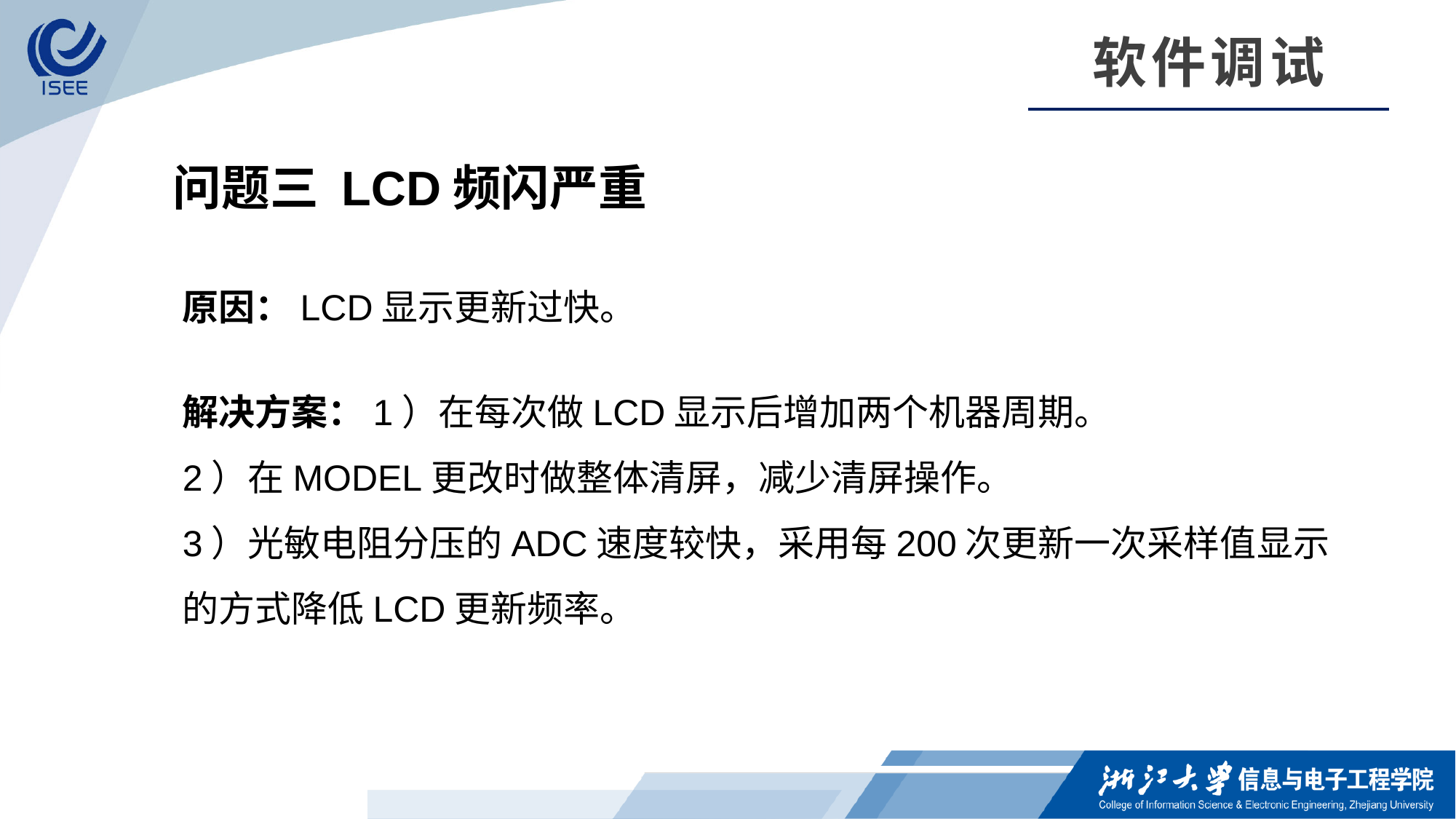

软件调试
问题三 LCD频闪严重
原因：LCD显示更新过快。
解决方案：1）在每次做LCD显示后增加两个机器周期。
2）在MODEL更改时做整体清屏，减少清屏操作。
3）光敏电阻分压的ADC速度较快，采用每200次更新一次采样值显示的方式降低LCD更新频率。